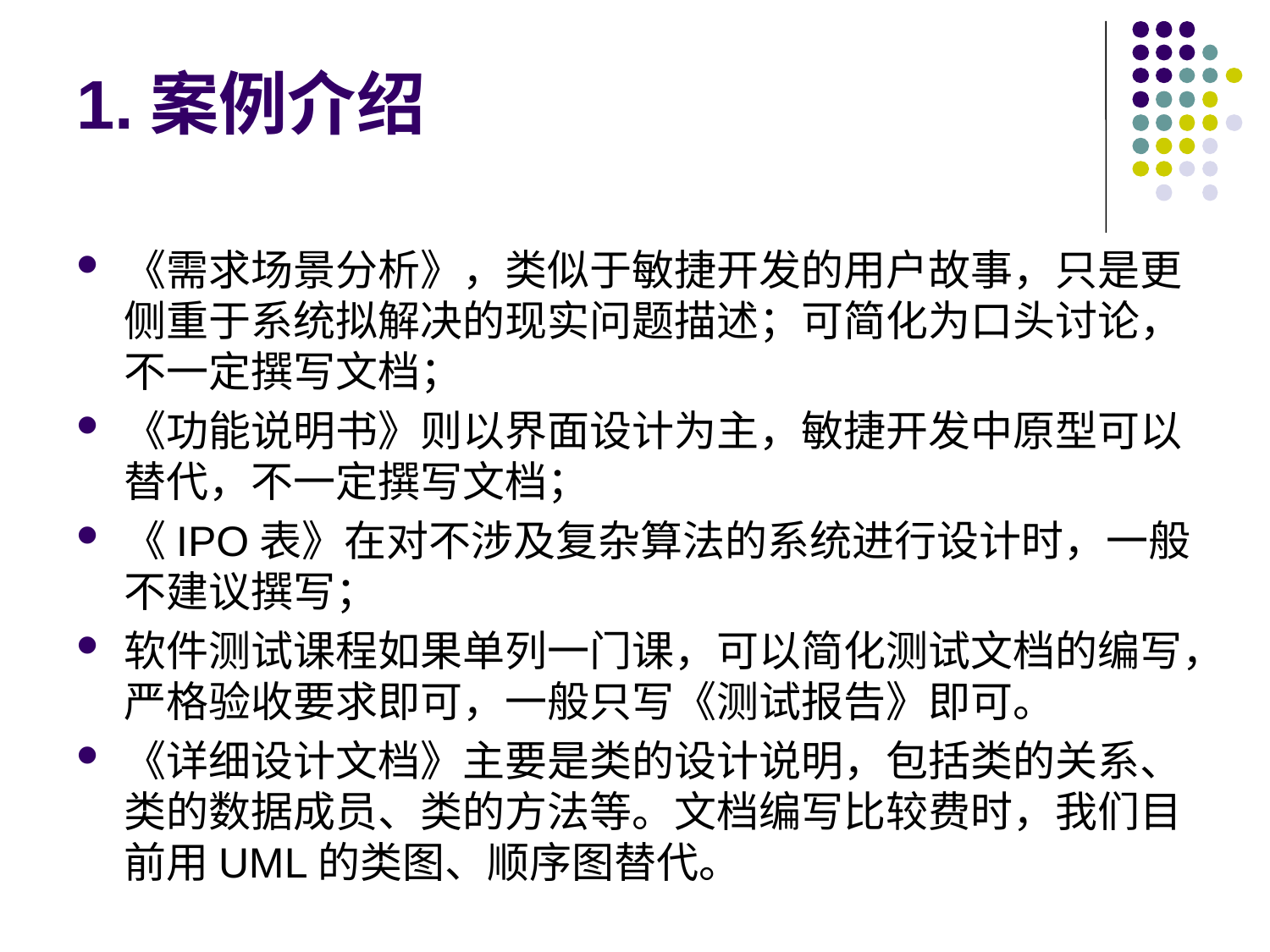

1.案例介绍
《需求场景分析》，类似于敏捷开发的用户故事，只是更侧重于系统拟解决的现实问题描述；可简化为口头讨论，不一定撰写文档；
《功能说明书》则以界面设计为主，敏捷开发中原型可以替代，不一定撰写文档；
《IPO表》在对不涉及复杂算法的系统进行设计时，一般不建议撰写；
软件测试课程如果单列一门课，可以简化测试文档的编写，严格验收要求即可，一般只写《测试报告》即可。
《详细设计文档》主要是类的设计说明，包括类的关系、类的数据成员、类的方法等。文档编写比较费时，我们目前用UML的类图、顺序图替代。